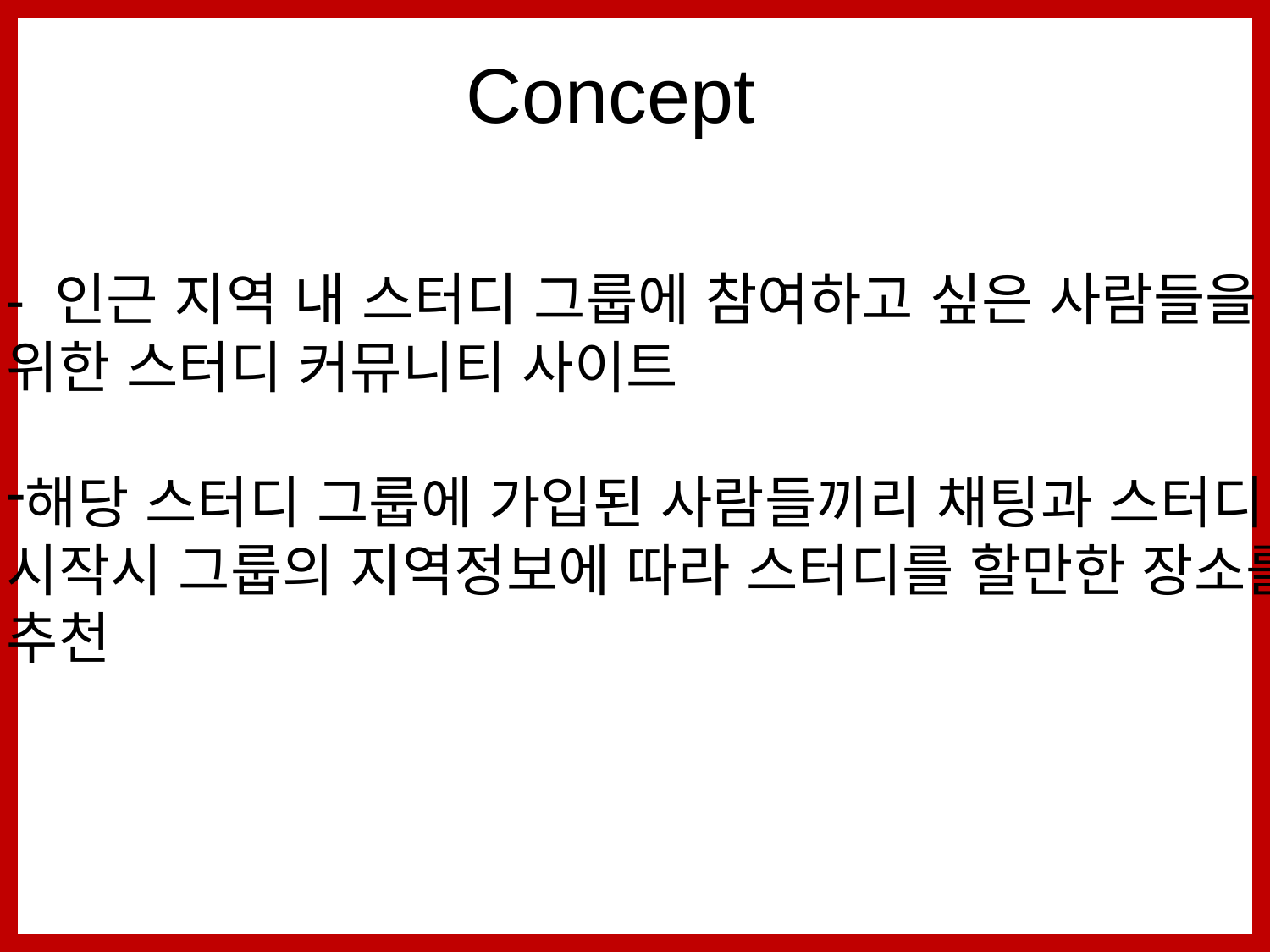

Concept
- 인근 지역 내 스터디 그룹에 참여하고 싶은 사람들을
위한 스터디 커뮤니티 사이트

해당 스터디 그룹에 가입된 사람들끼리 채팅과 스터디
시작시 그룹의 지역정보에 따라 스터디를 할만한 장소를
추천